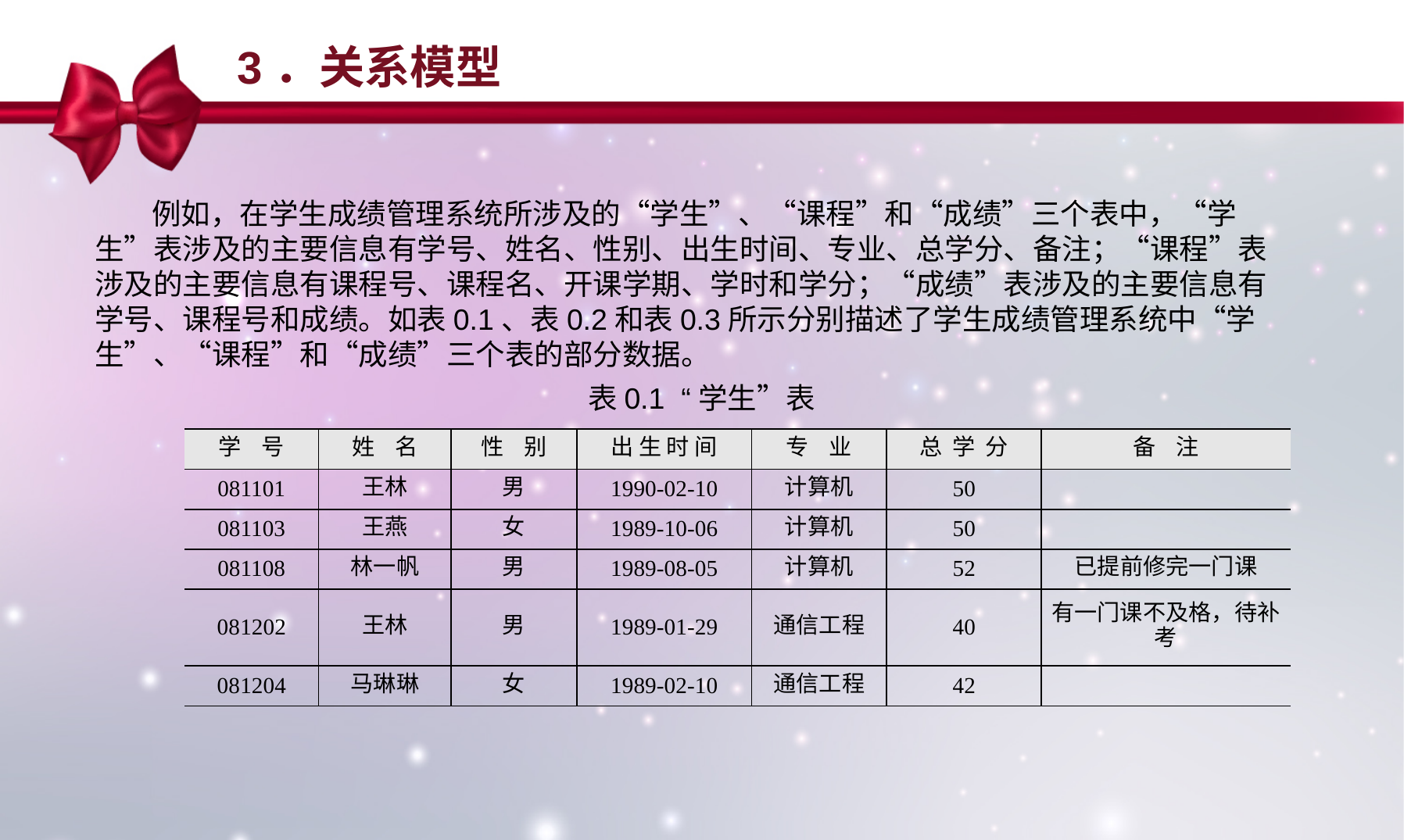

3．关系模型
例如，在学生成绩管理系统所涉及的“学生”、“课程”和“成绩”三个表中，“学生”表涉及的主要信息有学号、姓名、性别、出生时间、专业、总学分、备注；“课程”表涉及的主要信息有课程号、课程名、开课学期、学时和学分；“成绩”表涉及的主要信息有学号、课程号和成绩。如表0.1、表0.2和表0.3所示分别描述了学生成绩管理系统中“学生”、“课程”和“成绩”三个表的部分数据。
表0.1  “学生”表
| 学 号 | 姓 名 | 性 别 | 出 生 时 间 | 专 业 | 总 学 分 | 备 注 |
| --- | --- | --- | --- | --- | --- | --- |
| 081101 | 王林 | 男 | 1990-02-10 | 计算机 | 50 |  |
| 081103 | 王燕 | 女 | 1989-10-06 | 计算机 | 50 |  |
| 081108 | 林一帆 | 男 | 1989-08-05 | 计算机 | 52 | 已提前修完一门课 |
| 081202 | 王林 | 男 | 1989-01-29 | 通信工程 | 40 | 有一门课不及格，待补考 |
| 081204 | 马琳琳 | 女 | 1989-02-10 | 通信工程 | 42 |  |